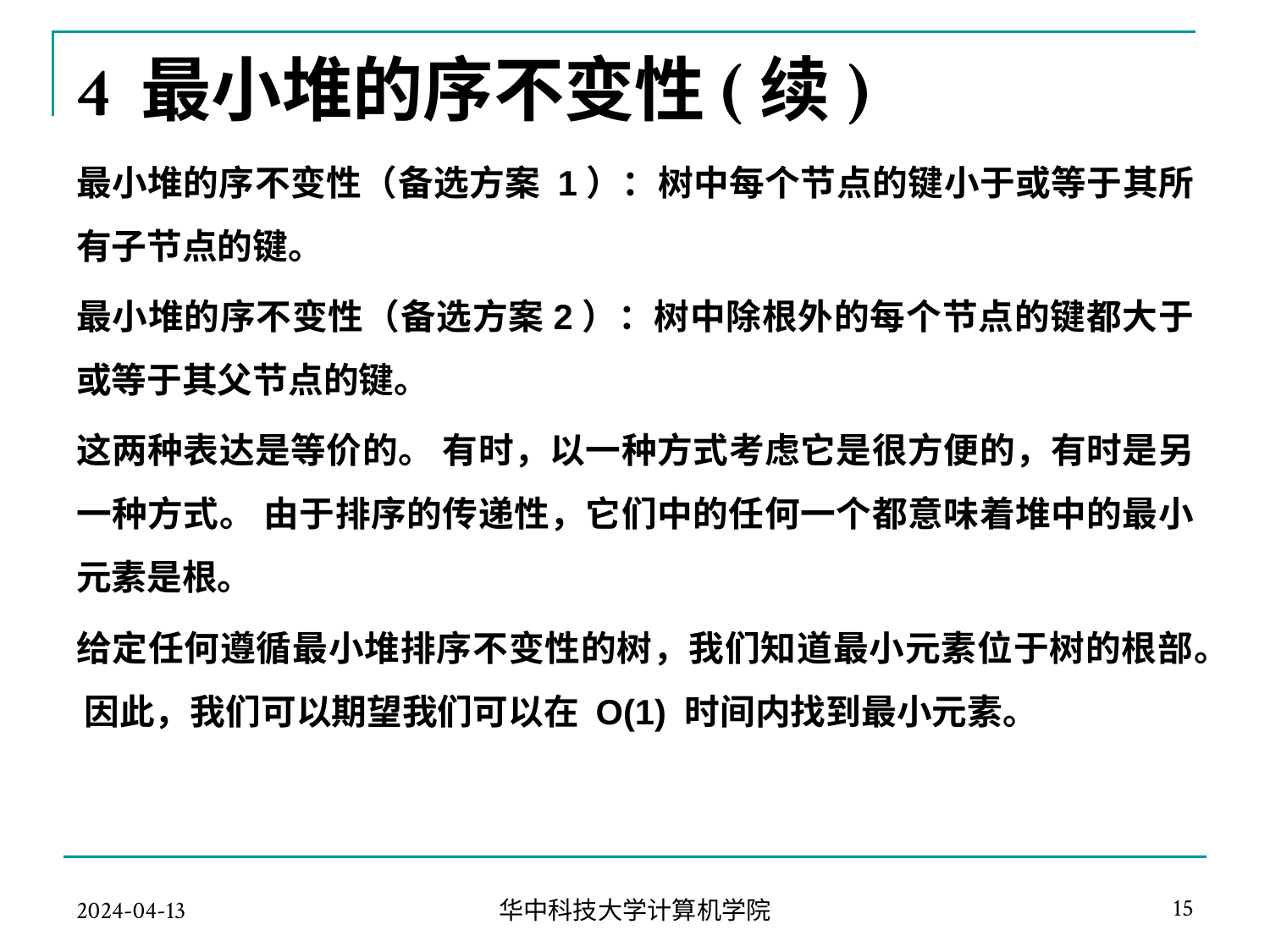

# 4 最小堆的序不变性(续)
最小堆的序不变性（备选方案 1）：树中每个节点的键小于或等于其所有子节点的键。
最小堆的序不变性（备选方案2）：树中除根外的每个节点的键都大于或等于其父节点的键。
这两种表达是等价的。 有时，以一种方式考虑它是很方便的，有时是另一种方式。 由于排序的传递性，它们中的任何一个都意味着堆中的最小元素是根。
给定任何遵循最小堆排序不变性的树，我们知道最小元素位于树的根部。 因此，我们可以期望我们可以在 O(1) 时间内找到最小元素。
2024-04-13
15
华中科技大学计算机学院